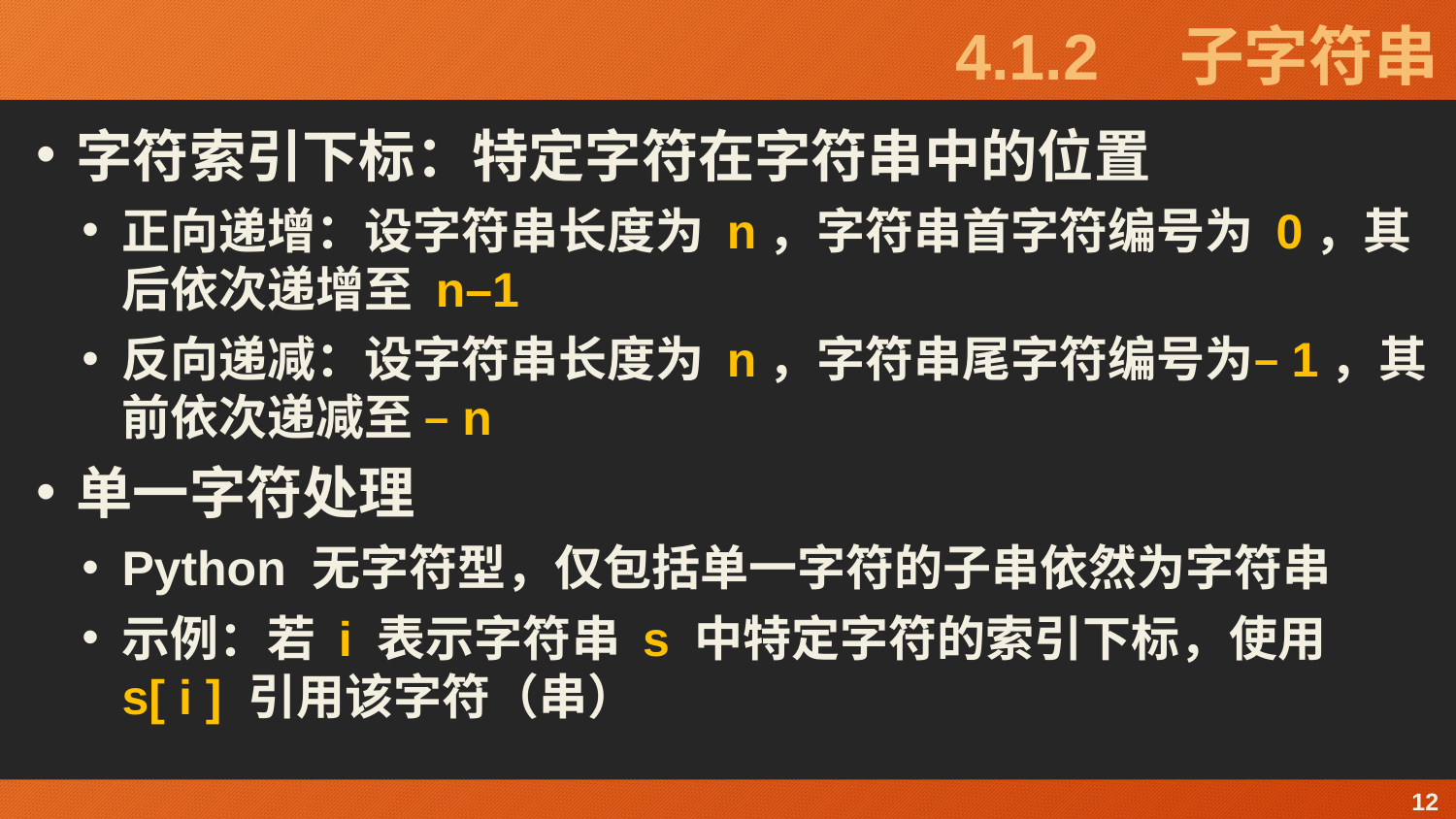

# 4.1.2　子字符串
字符索引下标：特定字符在字符串中的位置
正向递增：设字符串长度为 n，字符串首字符编号为 0，其后依次递增至 n–1
反向递减：设字符串长度为 n，字符串尾字符编号为–1，其前依次递减至 –n
单一字符处理
Python 无字符型，仅包括单一字符的子串依然为字符串
示例：若 i 表示字符串 s 中特定字符的索引下标，使用 s[ i ] 引用该字符（串）
12